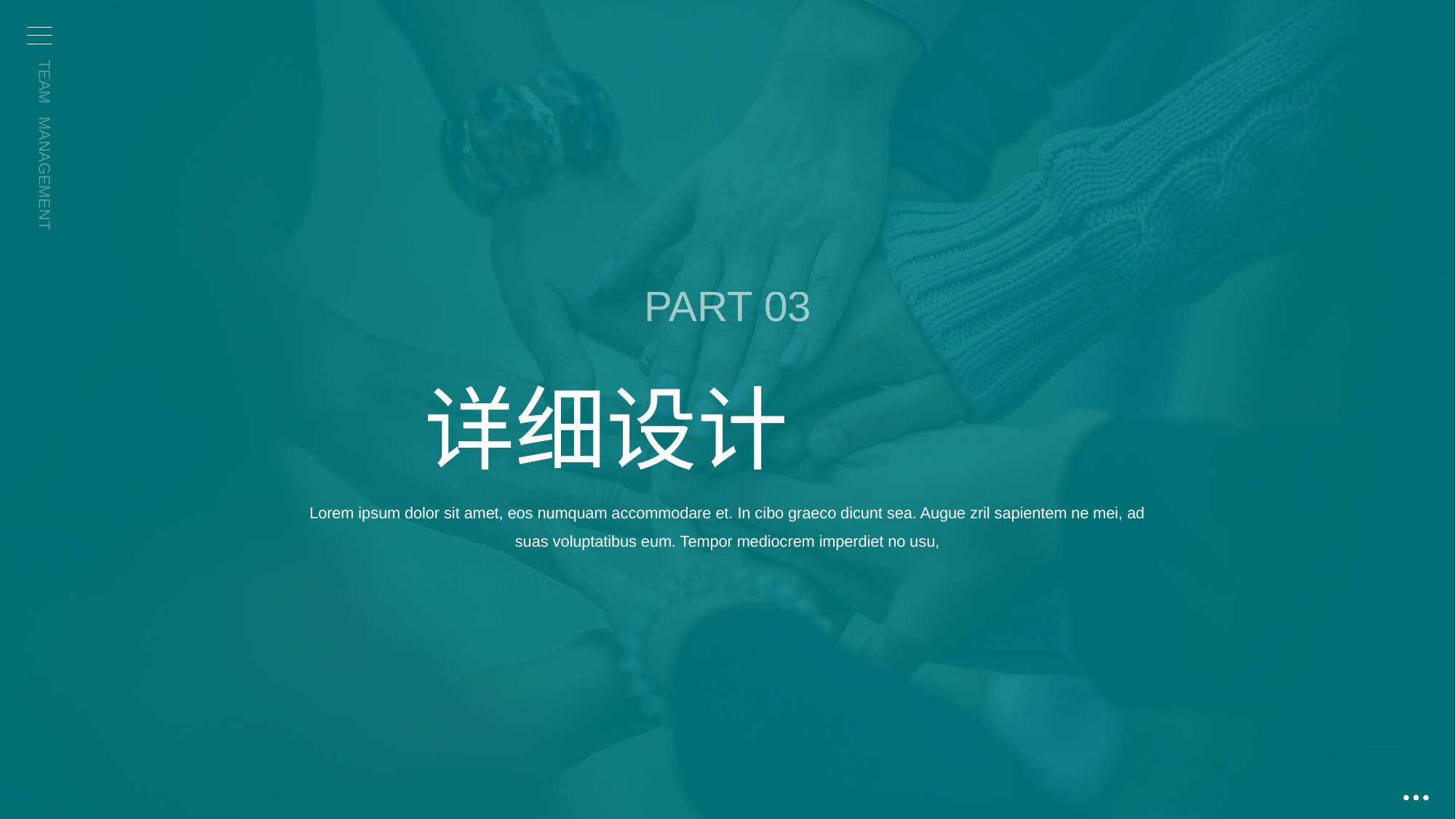

PART 03
详细设计
Lorem ipsum dolor sit amet, eos numquam accommodare et. In cibo graeco dicunt sea. Augue zril sapientem ne mei, ad suas voluptatibus eum. Tempor mediocrem imperdiet no usu,